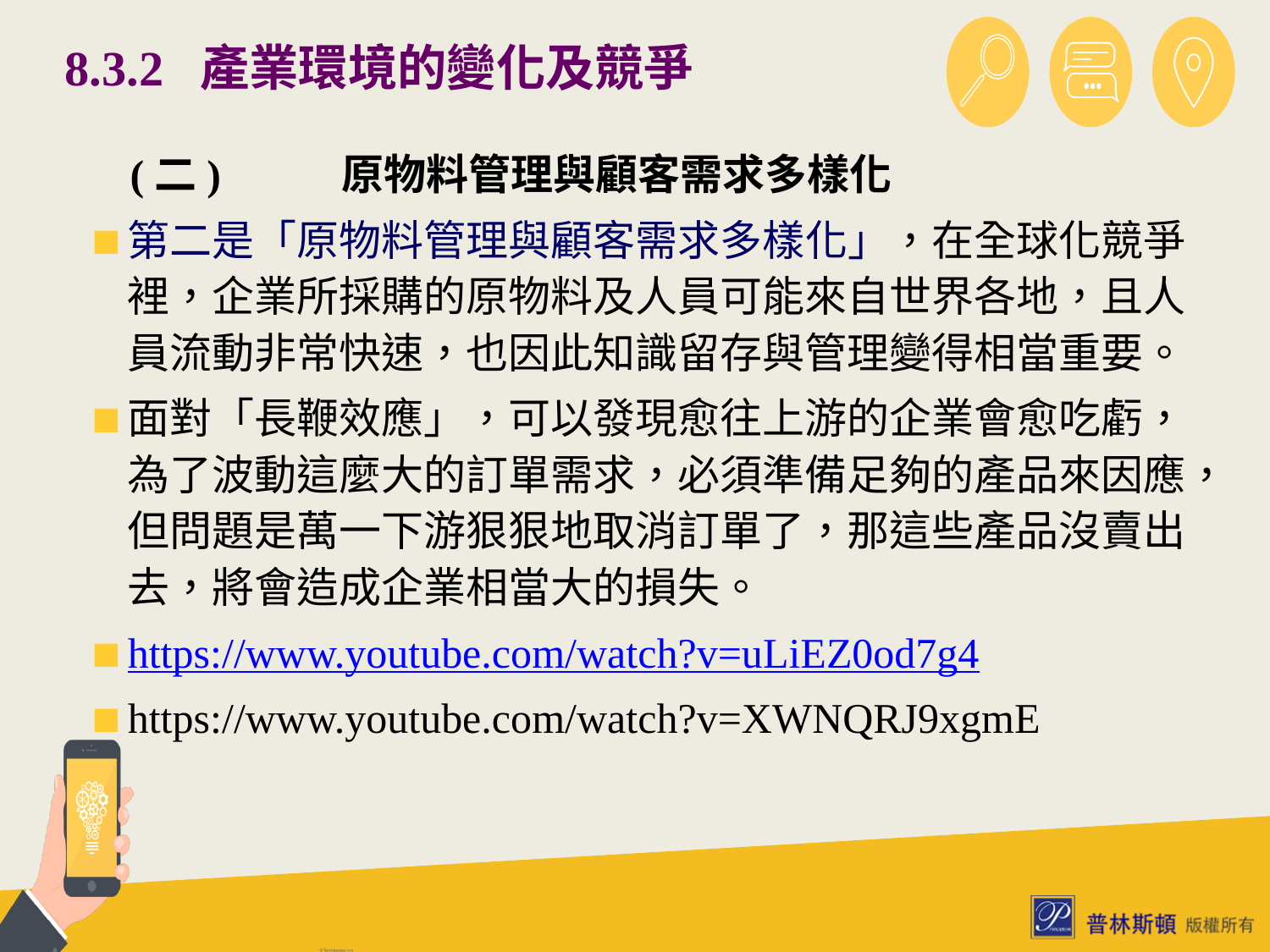

# 8.3.2  產業環境的變化及競爭
    (二)	原物料管理與顧客需求多樣化
第二是「原物料管理與顧客需求多樣化」，在全球化競爭裡，企業所採購的原物料及人員可能來自世界各地，且人員流動非常快速，也因此知識留存與管理變得相當重要。
面對「長鞭效應」，可以發現愈往上游的企業會愈吃虧，為了波動這麼大的訂單需求，必須準備足夠的產品來因應，但問題是萬一下游狠狠地取消訂單了，那這些產品沒賣出去，將會造成企業相當大的損失。
https://www.youtube.com/watch?v=uLiEZ0od7g4
https://www.youtube.com/watch?v=XWNQRJ9xgmE